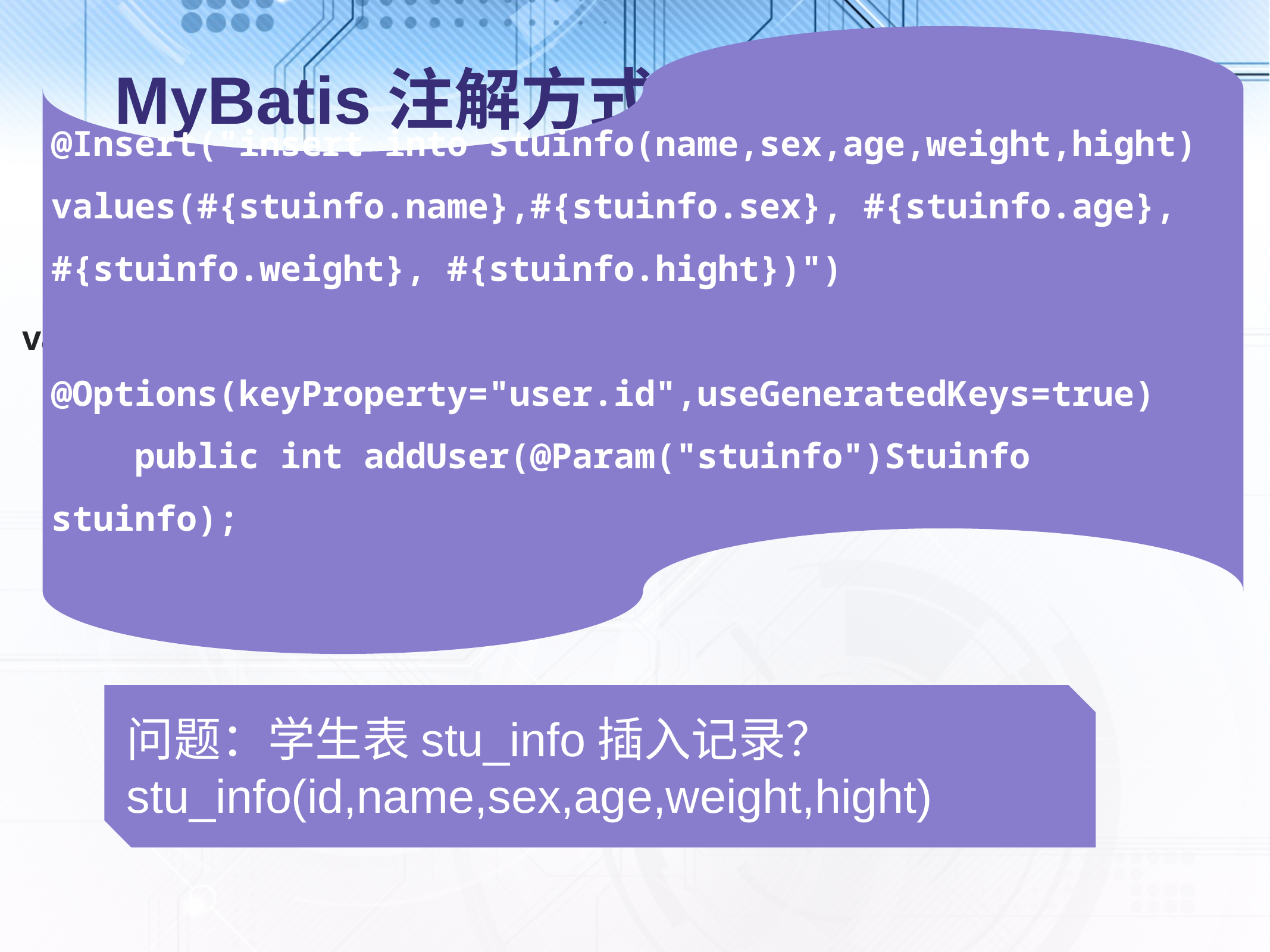

@Insert("insert into stuinfo(name,sex,age,weight,hight) values(#{stuinfo.name},#{stuinfo.sex}, #{stuinfo.age}, #{stuinfo.weight}, #{stuinfo.hight})")
    @Options(keyProperty="user.id",useGeneratedKeys=true)
    public int addUser(@Param("stuinfo")Stuinfo stuinfo);

# MyBatis注解方式实例
    //使用注解的方式新增用户
    @Insert("insert into users values(null,#{user.userName},#{user.userPwd}, #{user.userType})")
    @Options(keyProperty="user.userId",useGeneratedKeys=true)
    public int addUser(@Param("user")User user);
问题：学生表stu_info插入记录？
stu_info(id,name,sex,age,weight,hight)